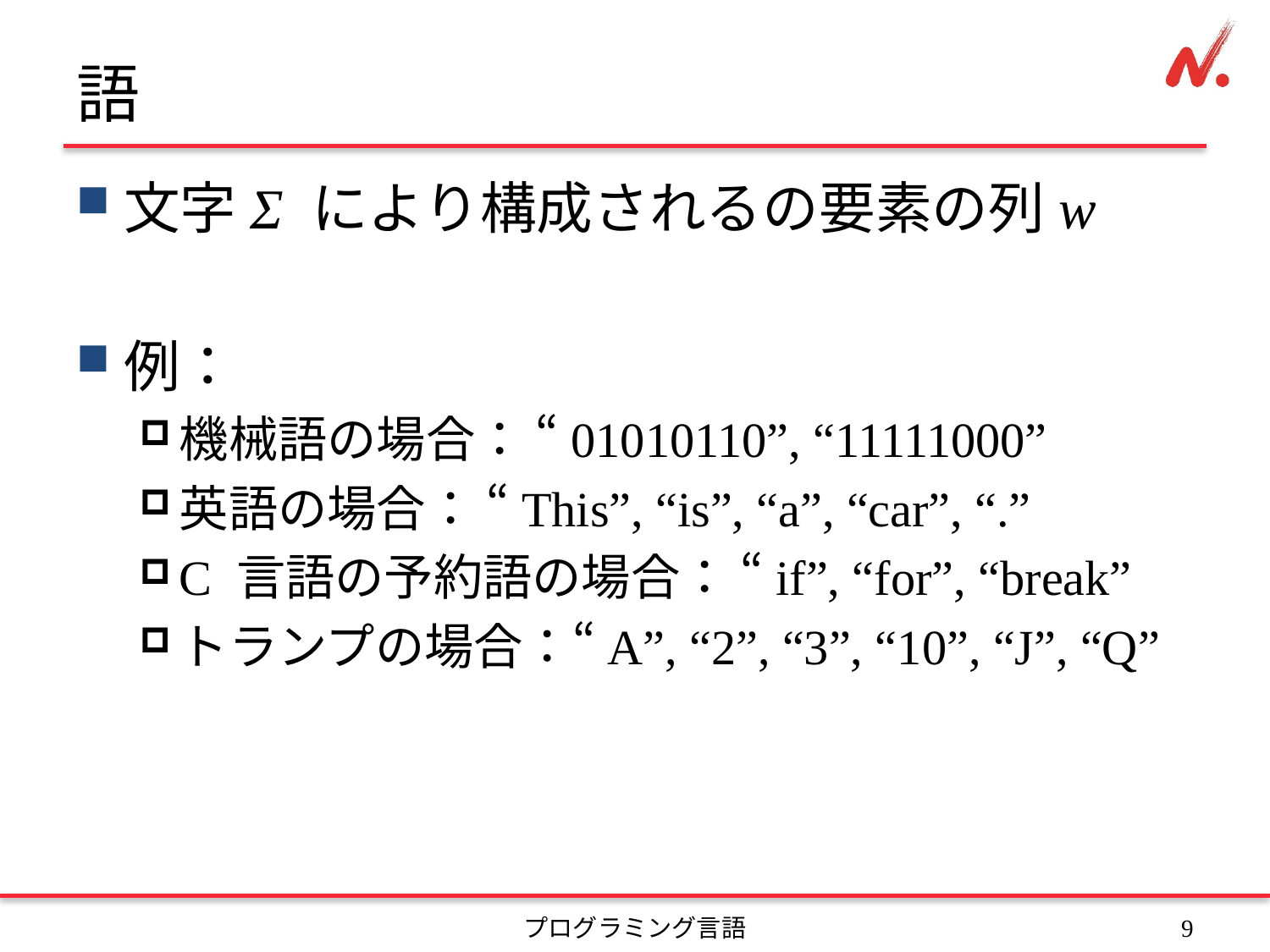

# 語
文字Σ により構成されるの要素の列w

例：
機械語の場合： “01010110”, “11111000”
英語の場合： “This”, “is”, “a”, “car”, “.”
C 言語の予約語の場合： “if”, “for”, “break”
トランプの場合：“A”, “2”, “3”, “10”, “J”, “Q”
プログラミング言語
9